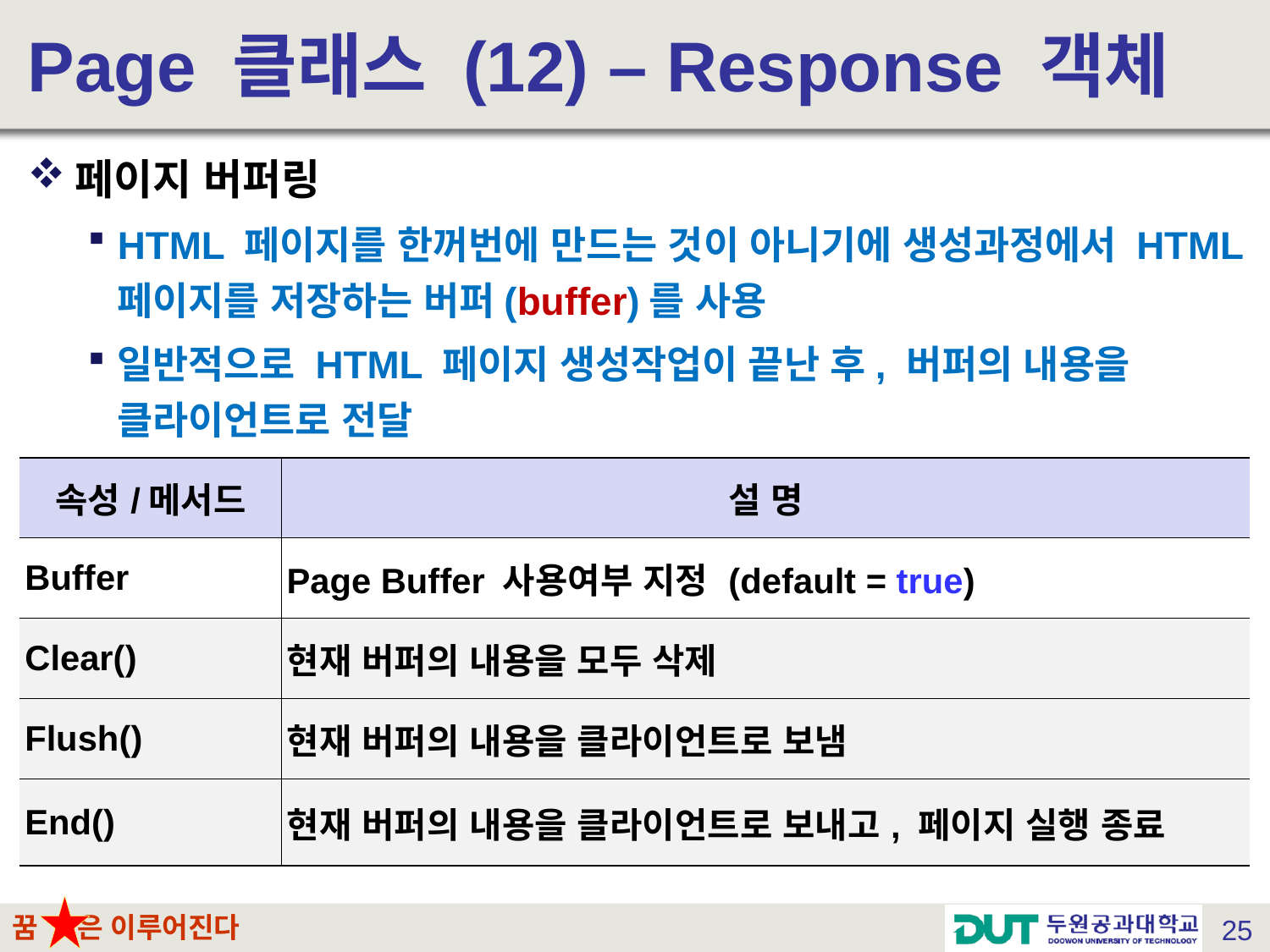

# Page 클래스 (12) – Response 객체
페이지 버퍼링
HTML 페이지를 한꺼번에 만드는 것이 아니기에 생성과정에서 HTML 페이지를 저장하는 버퍼(buffer)를 사용
일반적으로 HTML 페이지 생성작업이 끝난 후, 버퍼의 내용을 클라이언트로 전달

| 속성/메서드 | 설 명 |
| --- | --- |
| Buffer | Page Buffer 사용여부 지정 (default = true) |
| Clear() | 현재 버퍼의 내용을 모두 삭제 |
| Flush() | 현재 버퍼의 내용을 클라이언트로 보냄 |
| End() | 현재 버퍼의 내용을 클라이언트로 보내고, 페이지 실행 종료 |